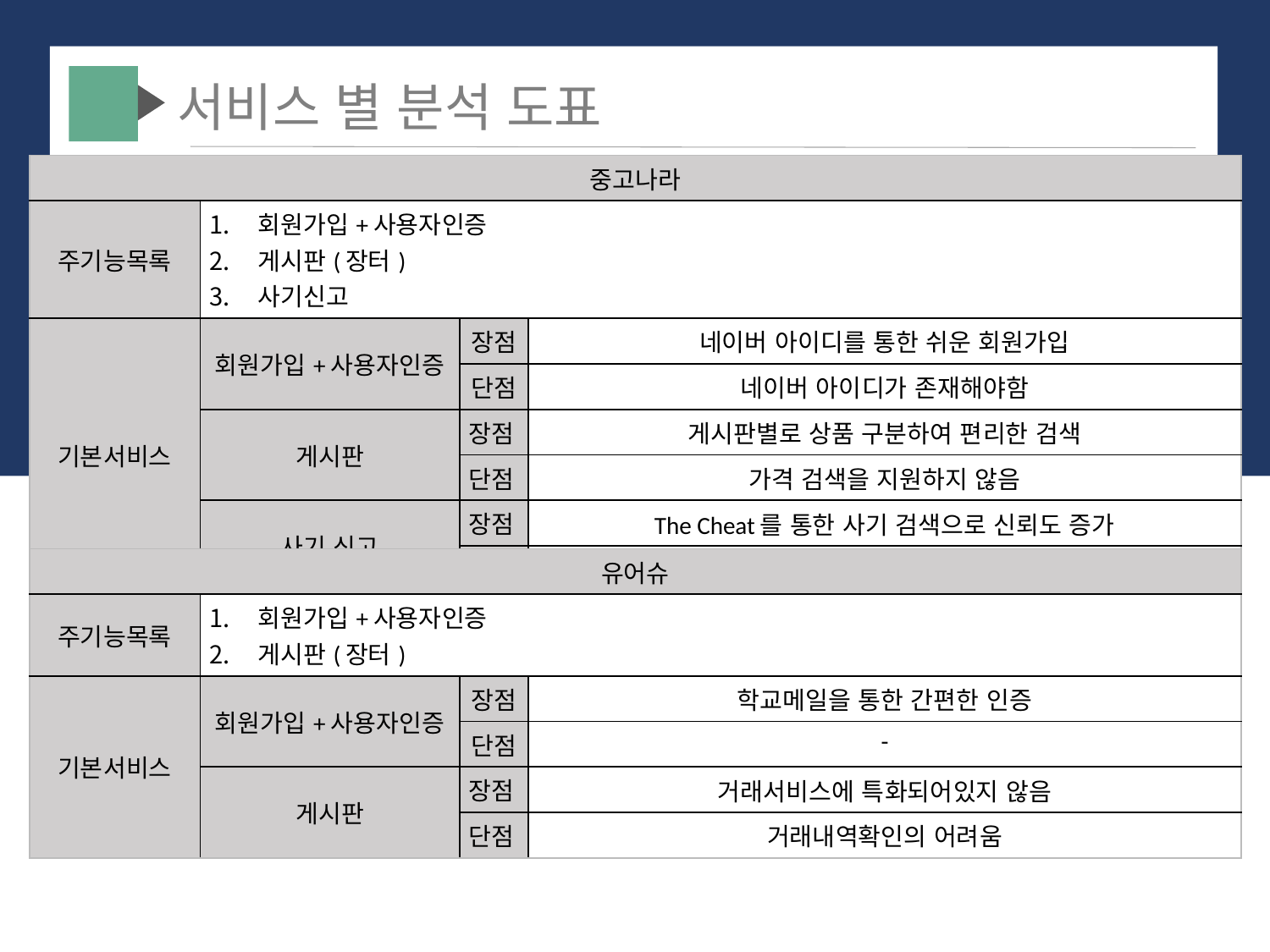

# 서비스 별 분석 도표
| 중고나라 |  |  |  |
| --- | --- | --- | --- |
| 주기능목록 | 회원가입+사용자인증 게시판(장터) 사기신고 |  |  |
| 기본서비스 | 회원가입+사용자인증 | 장점 | 네이버 아이디를 통한 쉬운 회원가입 |
|  |  | 단점 | 네이버 아이디가 존재해야함 |
|  | 게시판 | 장점 | 게시판별로 상품 구분하여 편리한 검색 |
|  |  | 단점 | 가격 검색을 지원하지 않음 |
|  | 사기 신고 | 장점 | The Cheat를 통한 사기 검색으로 신뢰도 증가 |
|  |  | 단점 | 허위신고의 모호성 |
| 유어슈 |  |  |  |
| --- | --- | --- | --- |
| 주기능목록 | 회원가입+사용자인증 게시판(장터) |  |  |
| 기본서비스 | 회원가입+사용자인증 | 장점 | 학교메일을 통한 간편한 인증 |
|  |  | 단점 | - |
|  | 게시판 | 장점 | 거래서비스에 특화되어있지 않음 |
|  |  | 단점 | 거래내역확인의 어려움 |